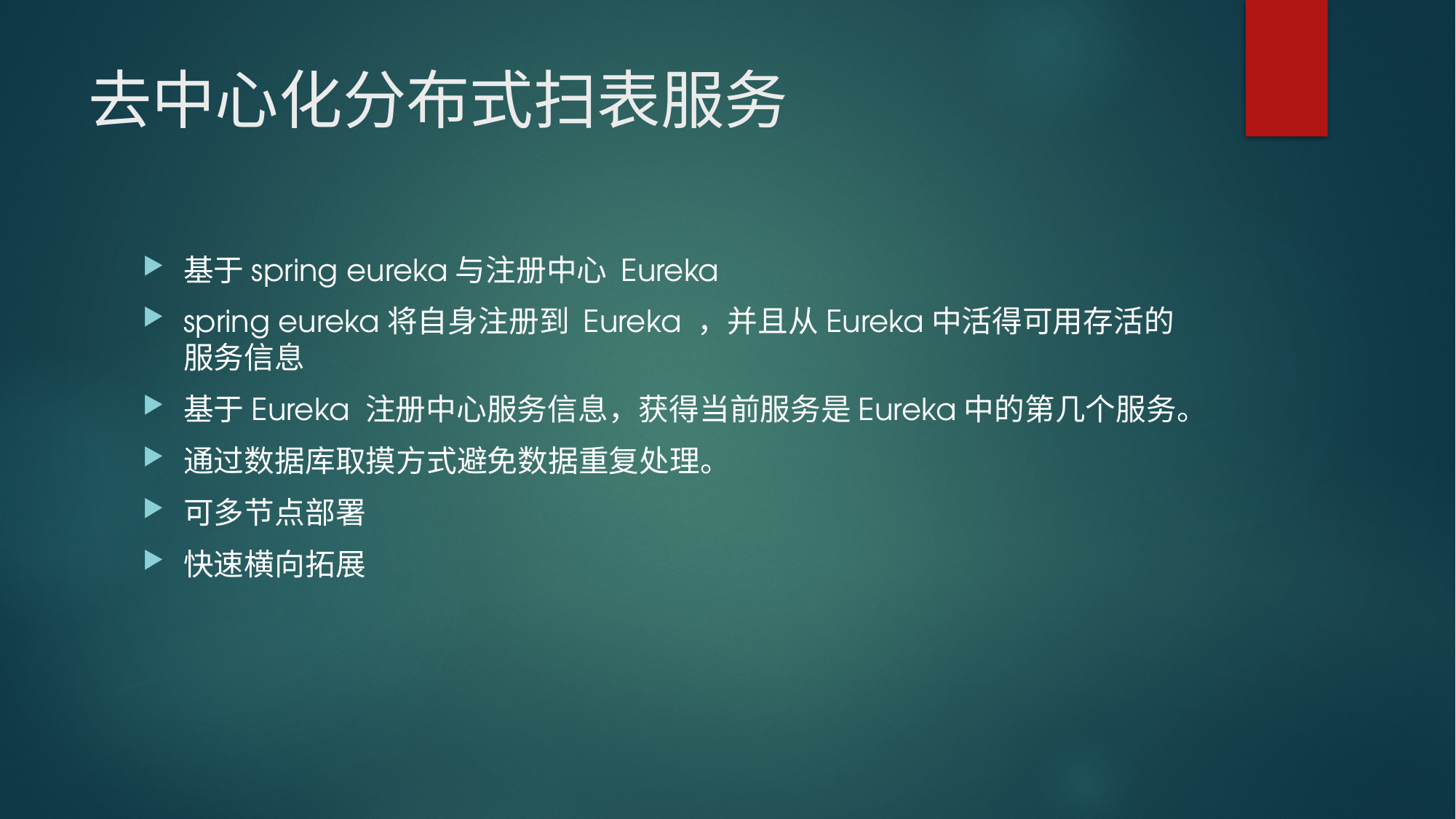

# 去中心化分布式扫表服务
基于spring eureka与注册中心 Eureka
spring eureka将自身注册到 Eureka ，并且从Eureka中活得可用存活的服务信息
基于Eureka 注册中心服务信息，获得当前服务是Eureka中的第几个服务。
通过数据库取摸方式避免数据重复处理。
可多节点部署
快速横向拓展